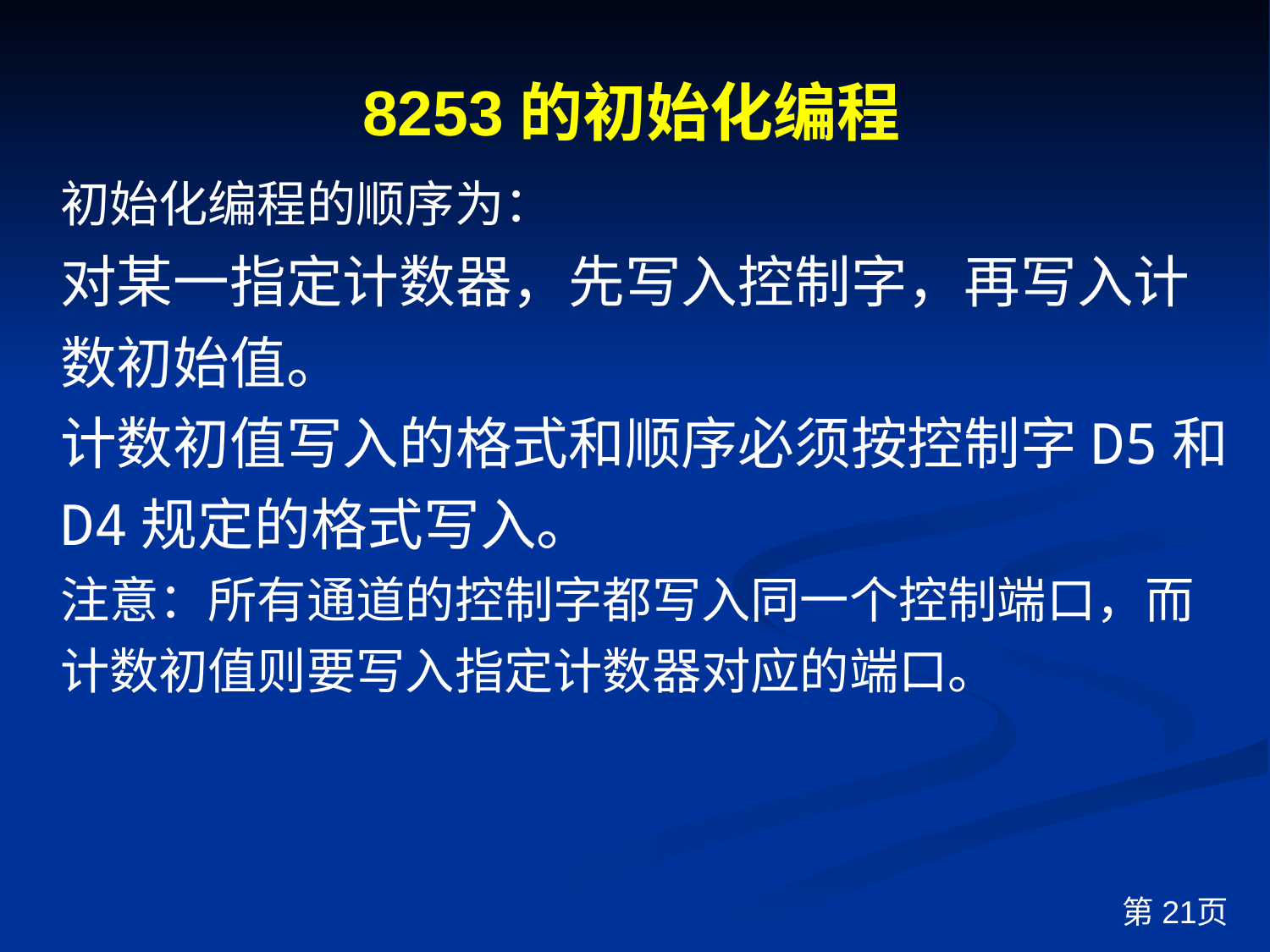

8253的初始化编程
初始化编程的顺序为：
对某一指定计数器，先写入控制字，再写入计数初始值。
计数初值写入的格式和顺序必须按控制字D5和D4规定的格式写入。
注意：所有通道的控制字都写入同一个控制端口，而计数初值则要写入指定计数器对应的端口。
第21页